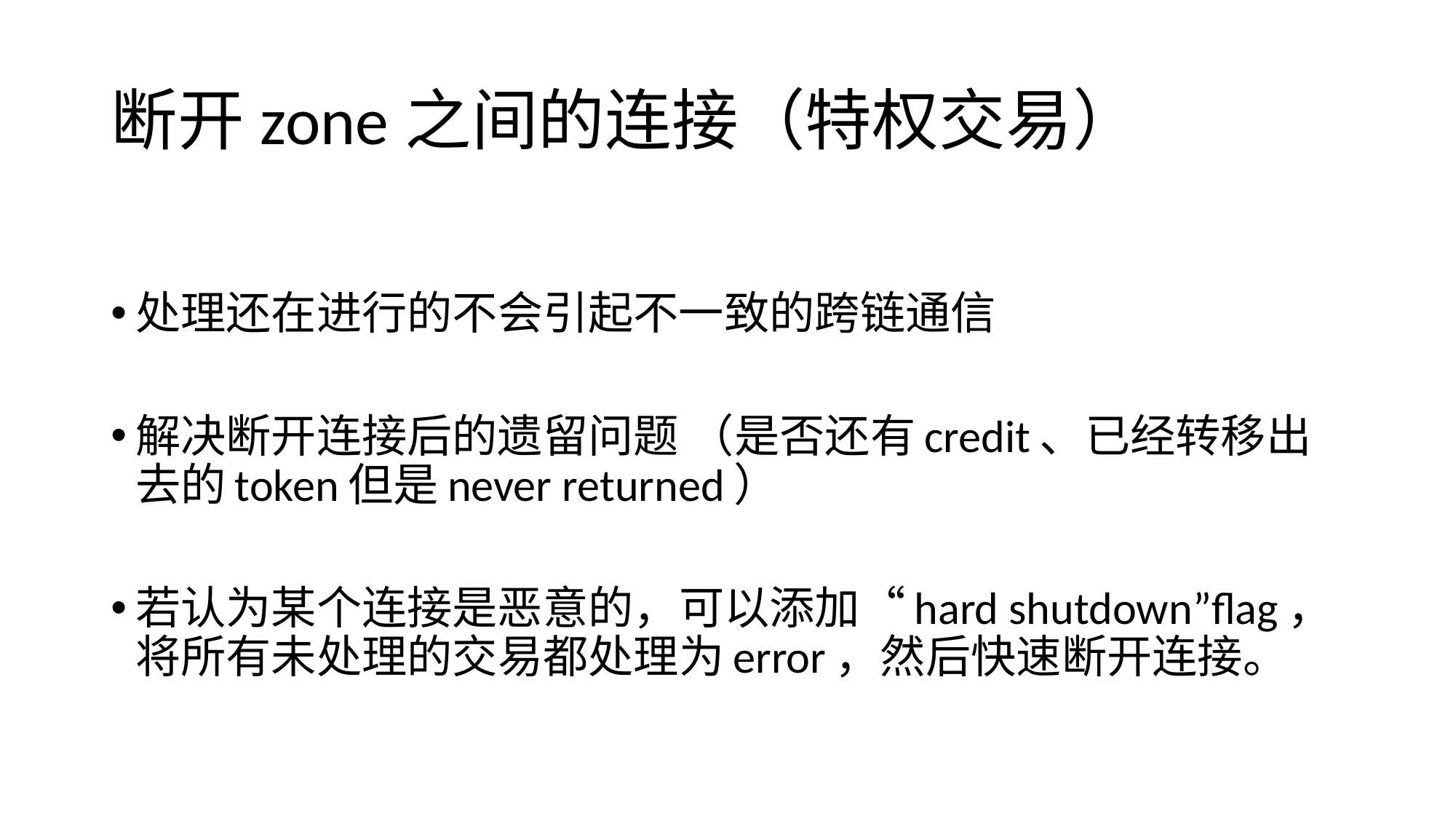

# 断开zone之间的连接（特权交易）

处理还在进行的不会引起不一致的跨链通信

解决断开连接后的遗留问题 （是否还有credit、已经转移出去的token但是never returned）

若认为某个连接是恶意的，可以添加“hard shutdown”flag，将所有未处理的交易都处理为error，然后快速断开连接。